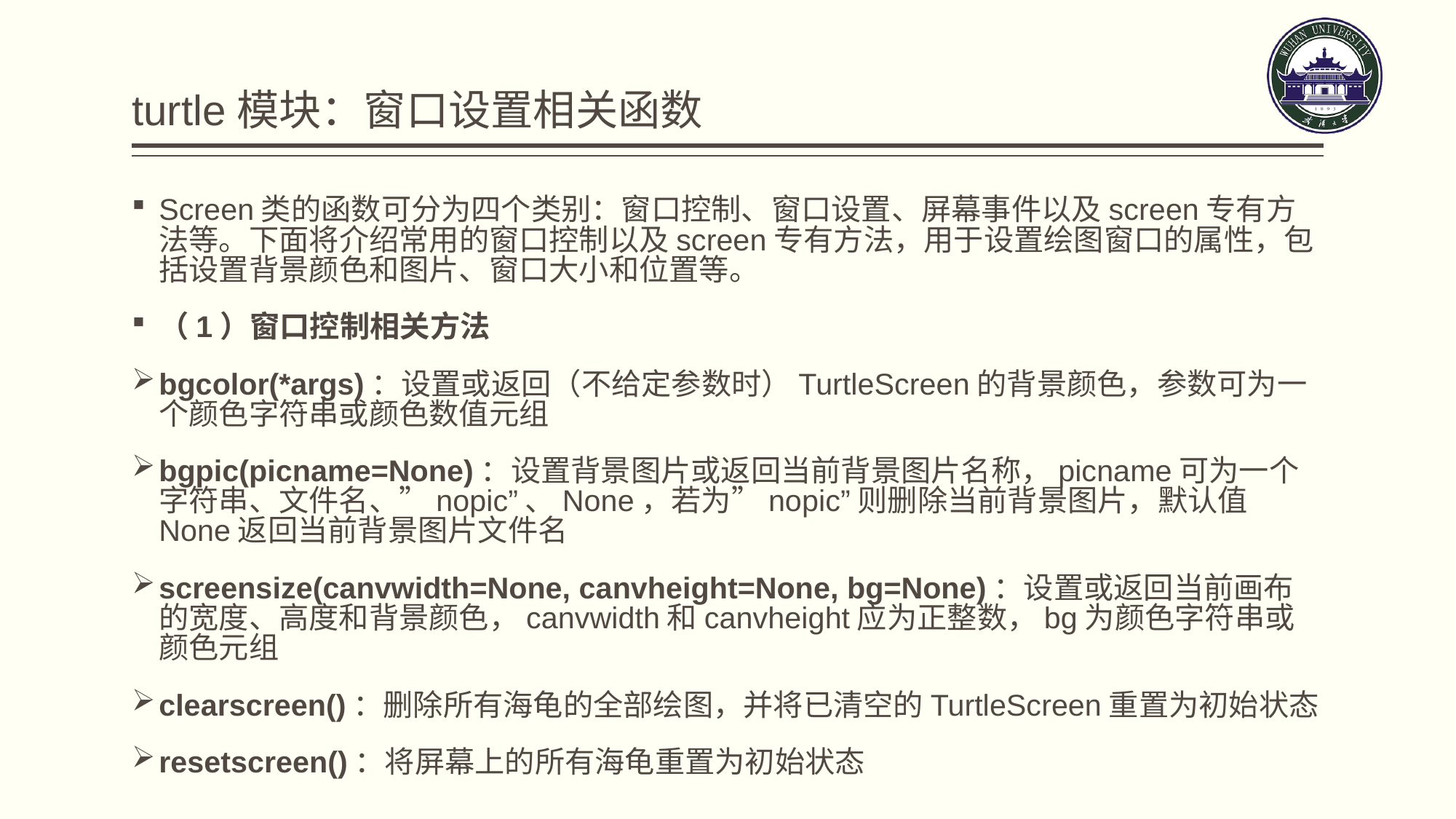

# turtle模块：窗口设置相关函数
Screen类的函数可分为四个类别：窗口控制、窗口设置、屏幕事件以及screen专有方法等。下面将介绍常用的窗口控制以及screen专有方法，用于设置绘图窗口的属性，包括设置背景颜色和图片、窗口大小和位置等。
（1）窗口控制相关方法
bgcolor(*args)：设置或返回（不给定参数时）TurtleScreen的背景颜色，参数可为一个颜色字符串或颜色数值元组
bgpic(picname=None)：设置背景图片或返回当前背景图片名称，picname可为一个字符串、文件名、”nopic”、None，若为”nopic”则删除当前背景图片，默认值None返回当前背景图片文件名
screensize(canvwidth=None, canvheight=None, bg=None)：设置或返回当前画布的宽度、高度和背景颜色，canvwidth和canvheight应为正整数，bg为颜色字符串或颜色元组
clearscreen()：删除所有海龟的全部绘图，并将已清空的TurtleScreen重置为初始状态
resetscreen()：将屏幕上的所有海龟重置为初始状态